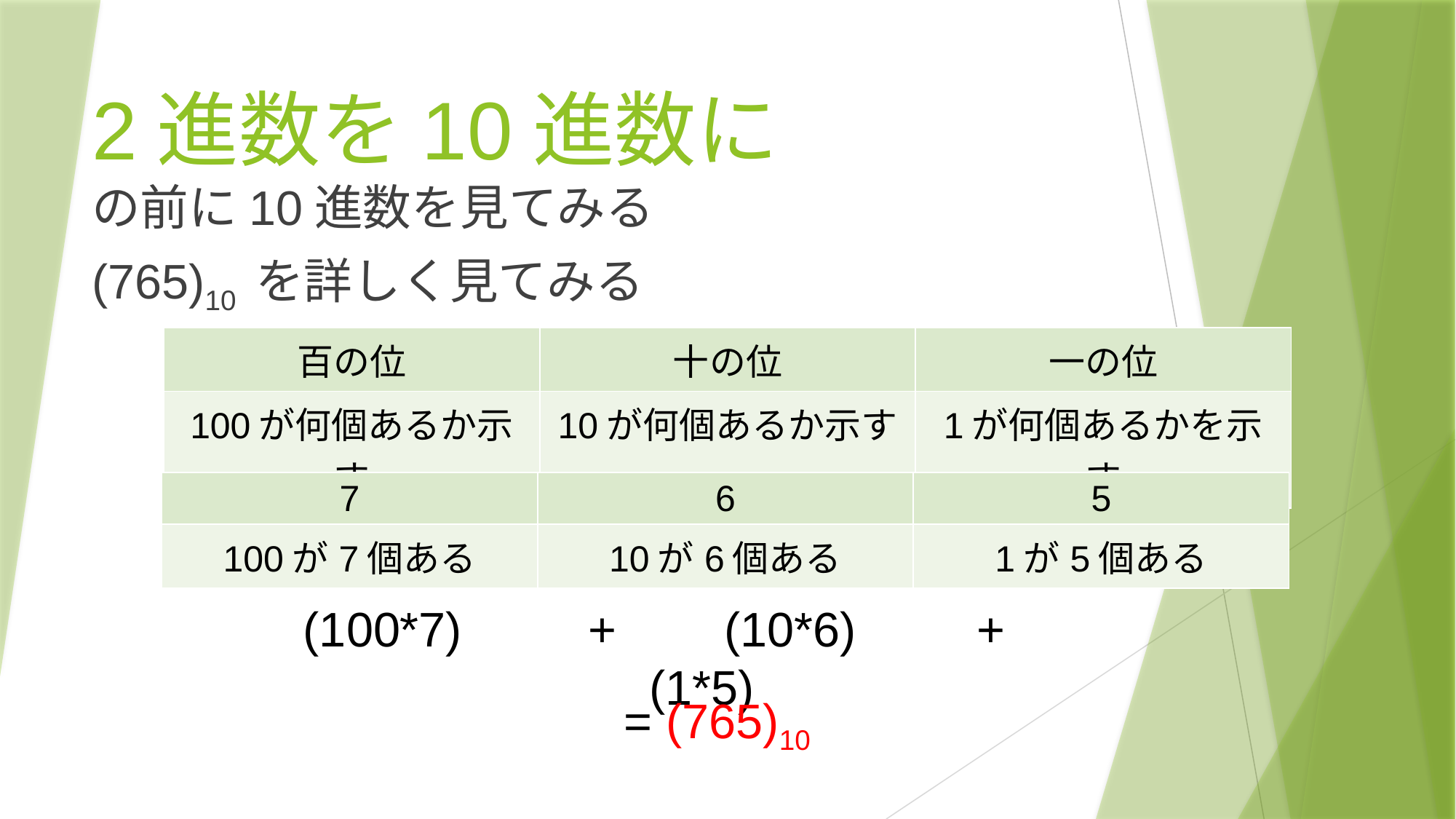

# 2進数を10進数に
の前に10進数を見てみる
(765)10 を詳しく見てみる

| 百の位 | 十の位 | 一の位 |
| --- | --- | --- |
| 100が何個あるか示す | 10が何個あるか示す | 1が何個あるかを示す |
| 7 | 6 | 5 |
| --- | --- | --- |
| 100が7個ある | 10が6個ある | 1が5個ある |
(100*7)　     +        (10*6)         +         (1*5)
= (765)10